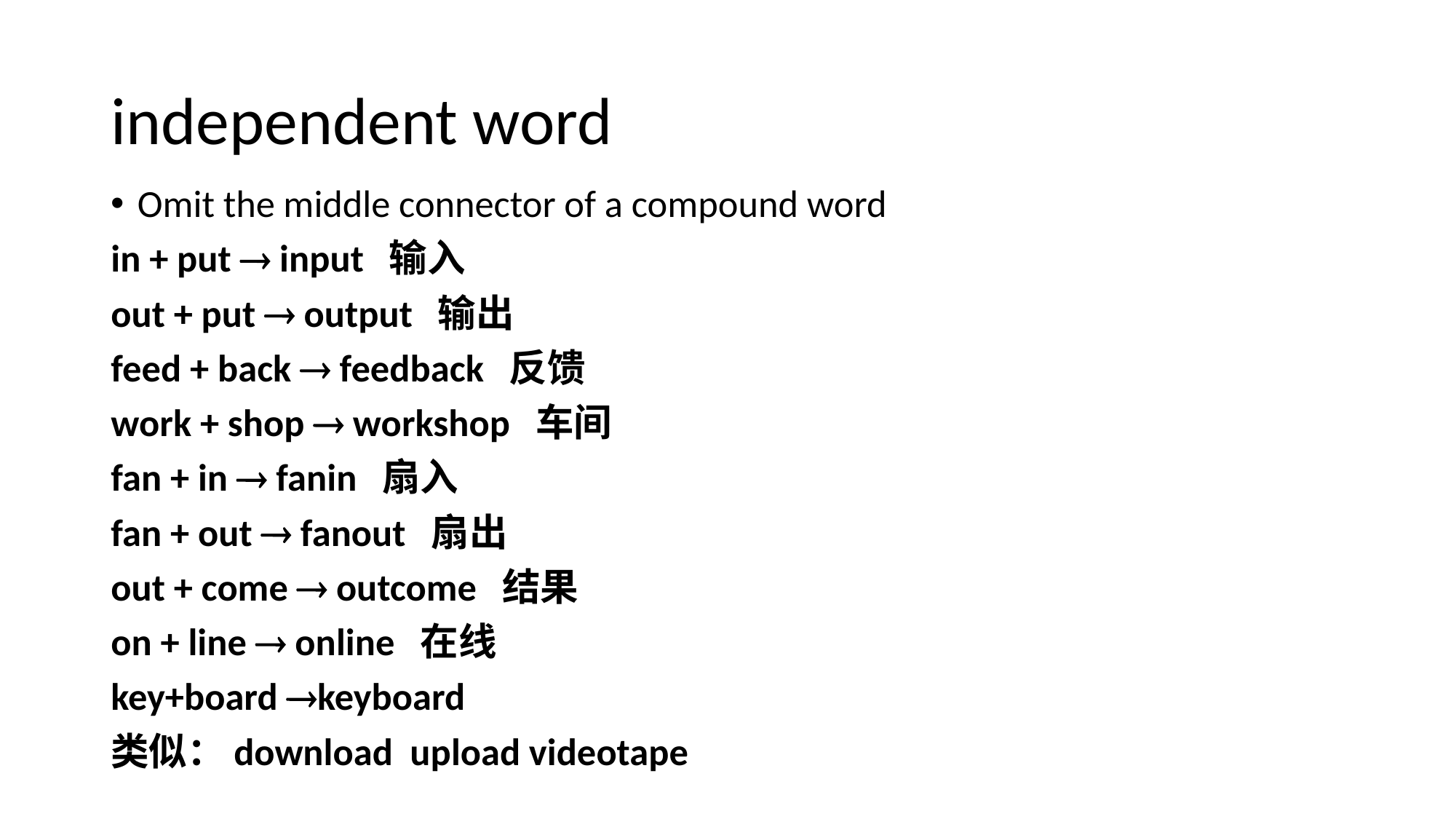

# independent word
Omit the middle connector of a compound word
in + put → input  输入
out + put → output  输出
feed + back → feedback  反馈
work + shop → workshop  车间
fan + in → fanin  扇入
fan + out → fanout  扇出
out + come → outcome  结果
on + line → online  在线
key+board →keyboard
类似：download  upload videotape